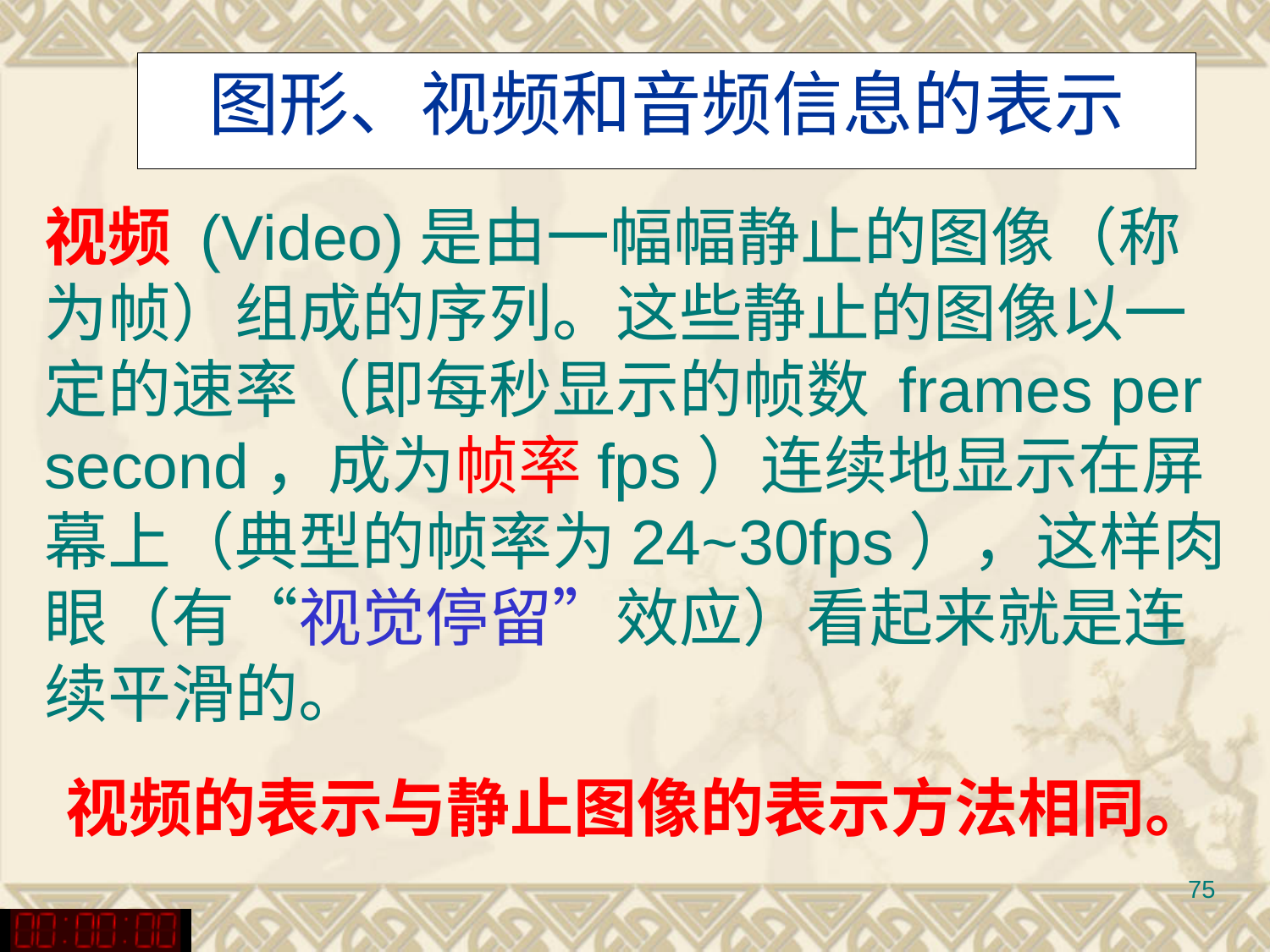

# 图形、视频和音频信息的表示
视频 (Video)是由一幅幅静止的图像（称为帧）组成的序列。这些静止的图像以一定的速率（即每秒显示的帧数 frames per second，成为帧率fps）连续地显示在屏幕上（典型的帧率为24~30fps），这样肉眼（有“视觉停留”效应）看起来就是连续平滑的。
视频的表示与静止图像的表示方法相同。
75